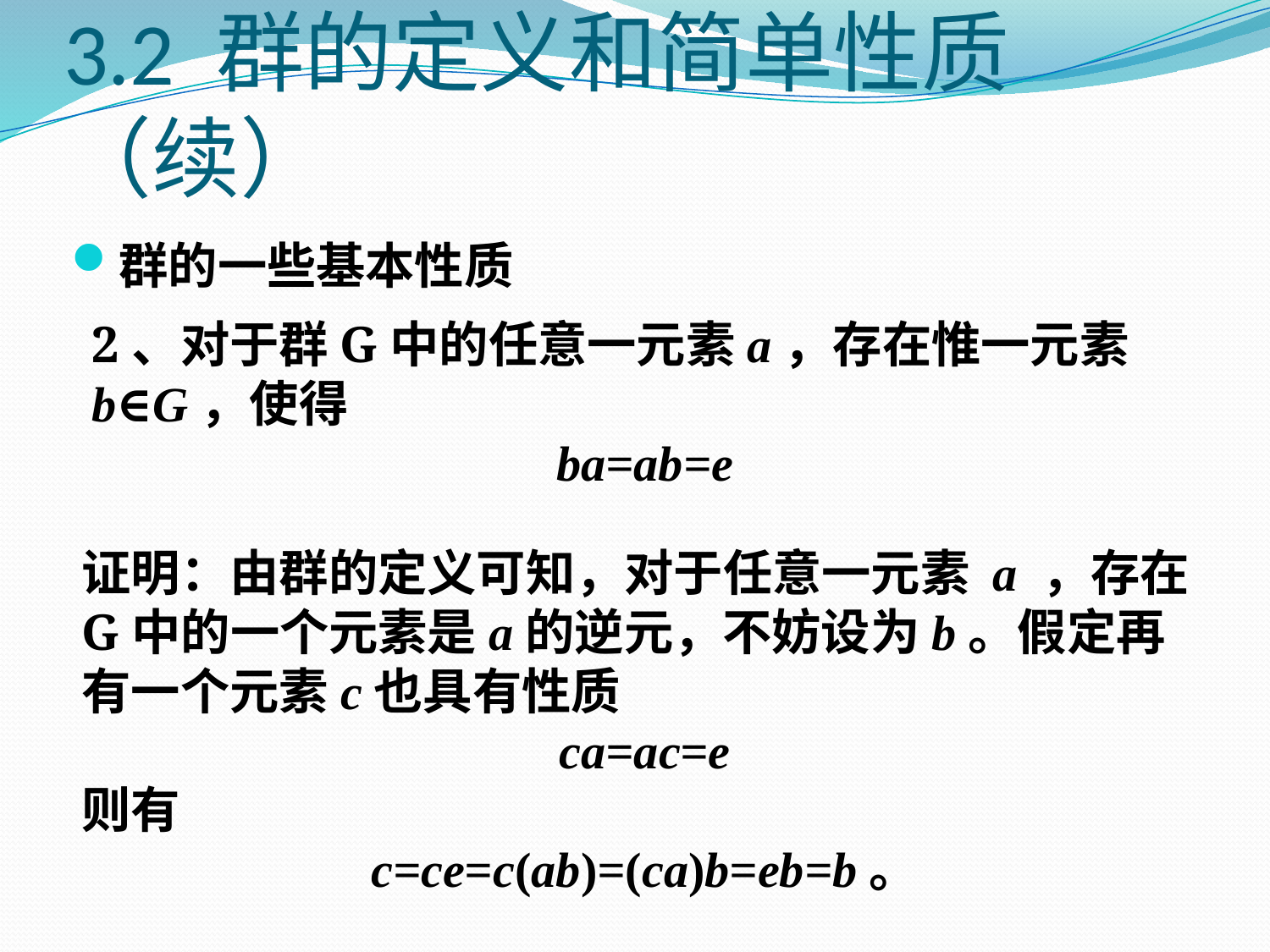

# 3.2 群的定义和简单性质（续）
群的一些基本性质

2、对于群G中的任意一元素a，存在惟一元素b∈G，使得
ba=ab=e
证明：由群的定义可知，对于任意一元素 a ，存在G中的一个元素是a的逆元，不妨设为b。假定再有一个元素c也具有性质
ca=ac=e
则有
c=ce=c(ab)=(ca)b=eb=b。